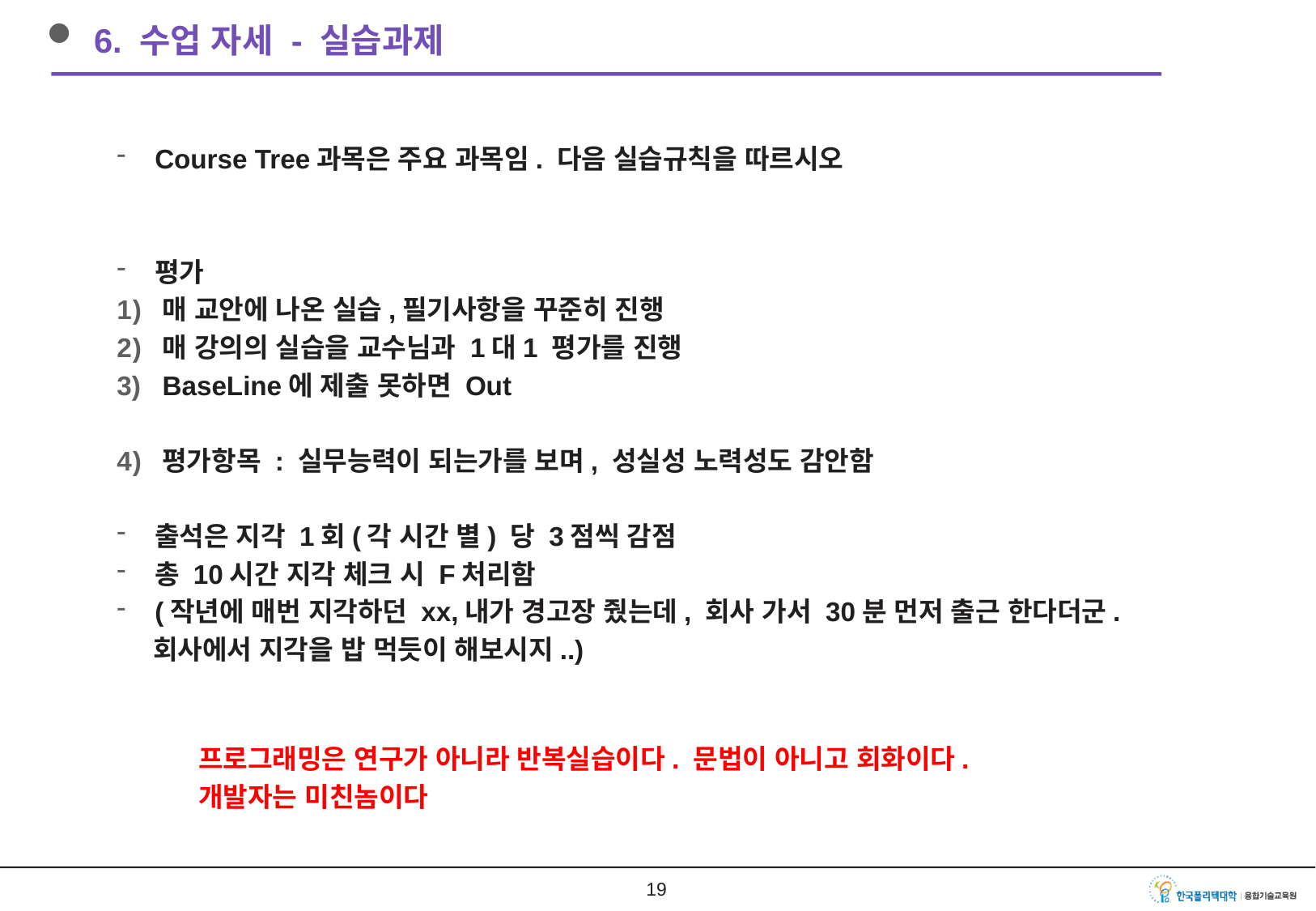

6. 수업 자세 - 실습과제
Course Tree과목은 주요 과목임. 다음 실습규칙을 따르시오

평가
매 교안에 나온 실습,필기사항을 꾸준히 진행
매 강의의 실습을 교수님과 1대1 평가를 진행
BaseLine에 제출 못하면 Out

평가항목 : 실무능력이 되는가를 보며, 성실성 노력성도 감안함

출석은 지각 1회(각 시간 별) 당 3점씩 감점
총 10시간 지각 체크 시 F처리함
(작년에 매번 지각하던 xx,내가 경고장 줬는데, 회사 가서 30분 먼저 출근 한다더군.
    회사에서 지각을 밥 먹듯이 해보시지..)
프로그래밍은 연구가 아니라 반복실습이다. 문법이 아니고 회화이다.
개발자는 미친놈이다
19